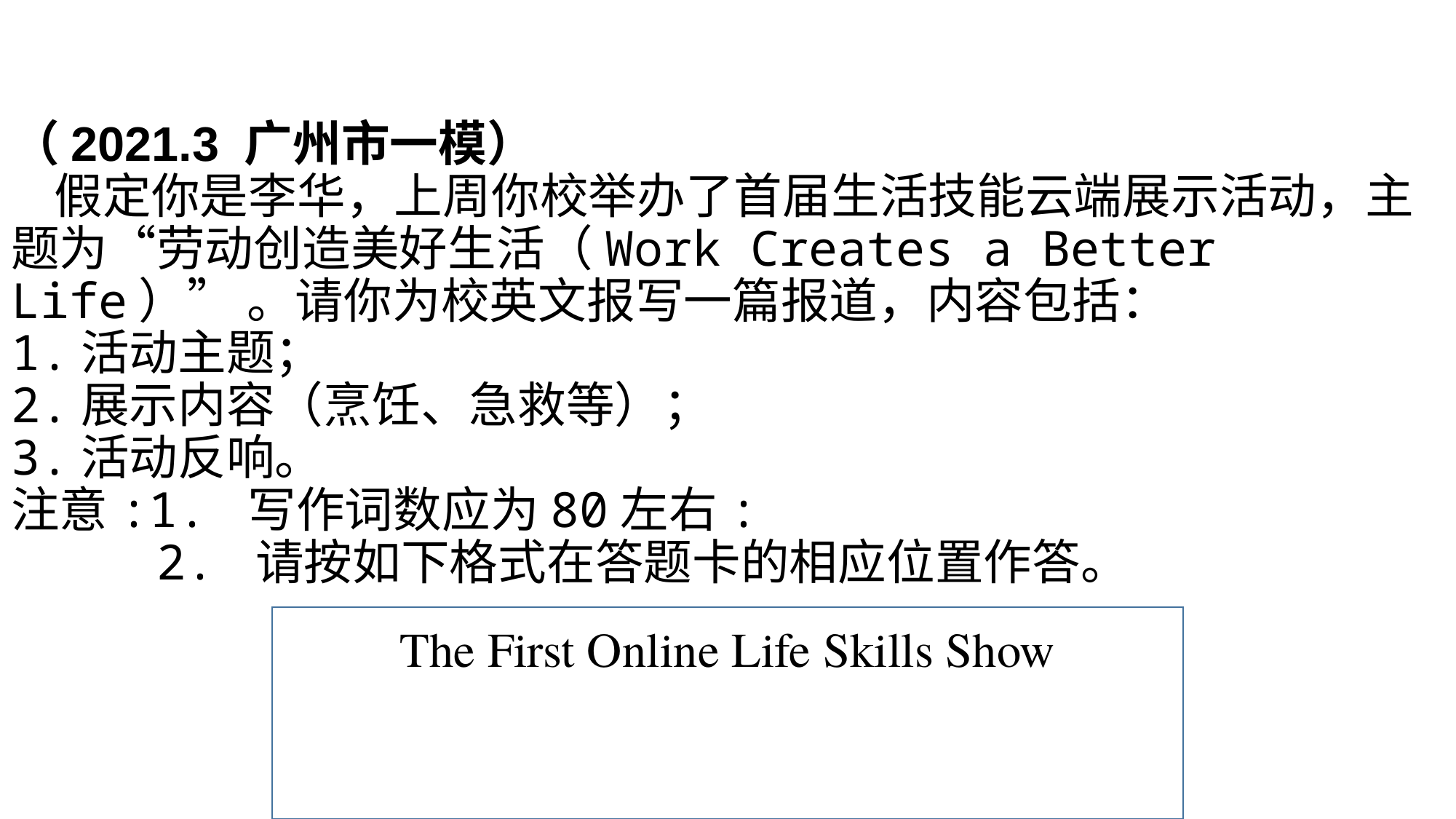

# （2021.3 广州市一模） 假定你是李华，上周你校举办了首届生活技能云端展示活动，主题为“劳动创造美好生活（Work Creates a Better Life）” 。请你为校英文报写一篇报道，内容包括： 1.活动主题； 2.展示内容（烹饪、急救等）； 3.活动反响。 注意:1. 写作词数应为80左右: 2. 请按如下格式在答题卡的相应位置作答。
The First Online Life Skills Show